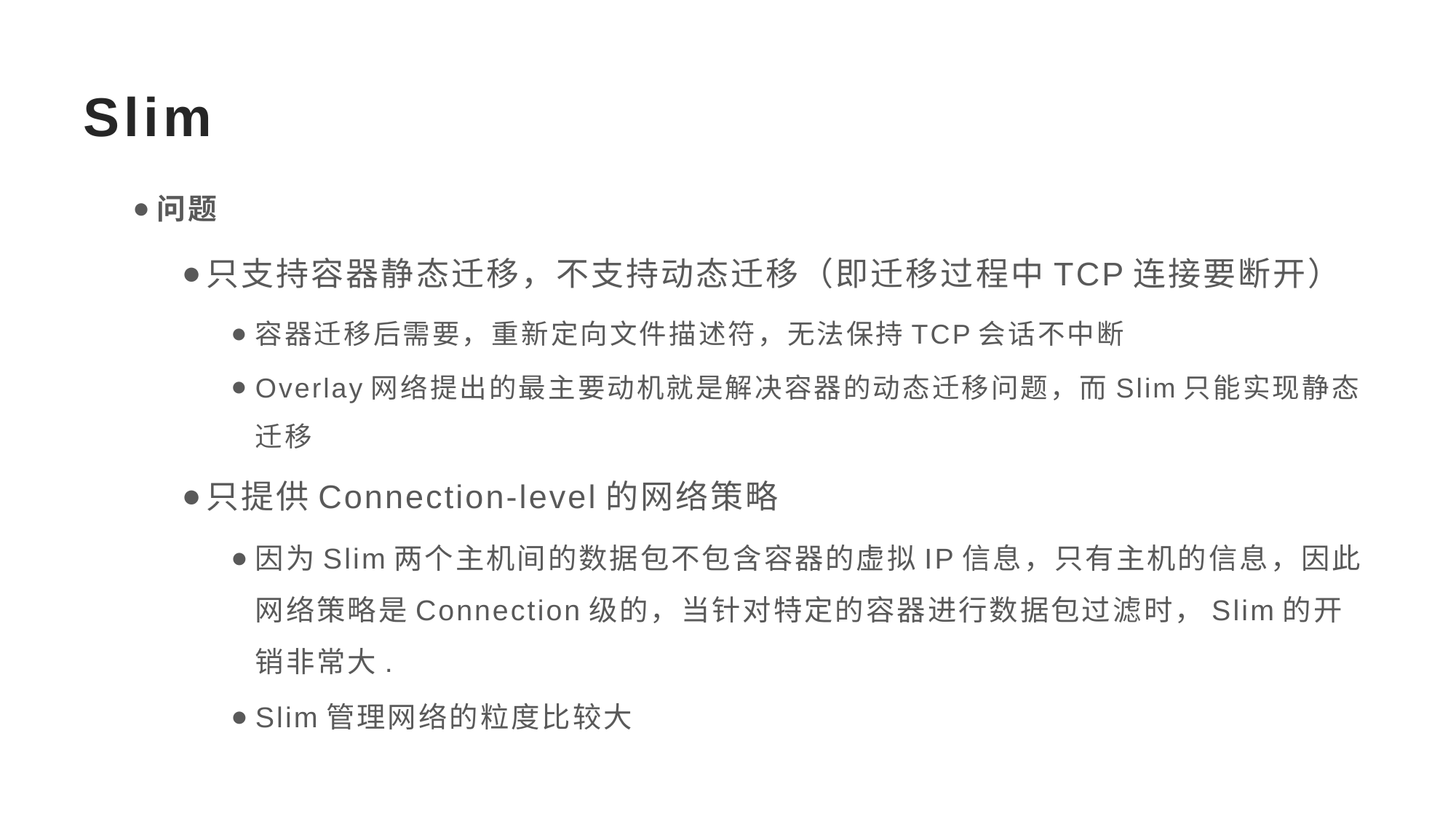

# Slim
问题
只支持容器静态迁移，不支持动态迁移（即迁移过程中TCP连接要断开）
容器迁移后需要，重新定向文件描述符，无法保持TCP会话不中断
Overlay网络提出的最主要动机就是解决容器的动态迁移问题，而Slim只能实现静态迁移
只提供Connection-level的网络策略
因为Slim两个主机间的数据包不包含容器的虚拟IP信息，只有主机的信息，因此网络策略是Connection级的，当针对特定的容器进行数据包过滤时，Slim的开销非常大.
Slim管理网络的粒度比较大